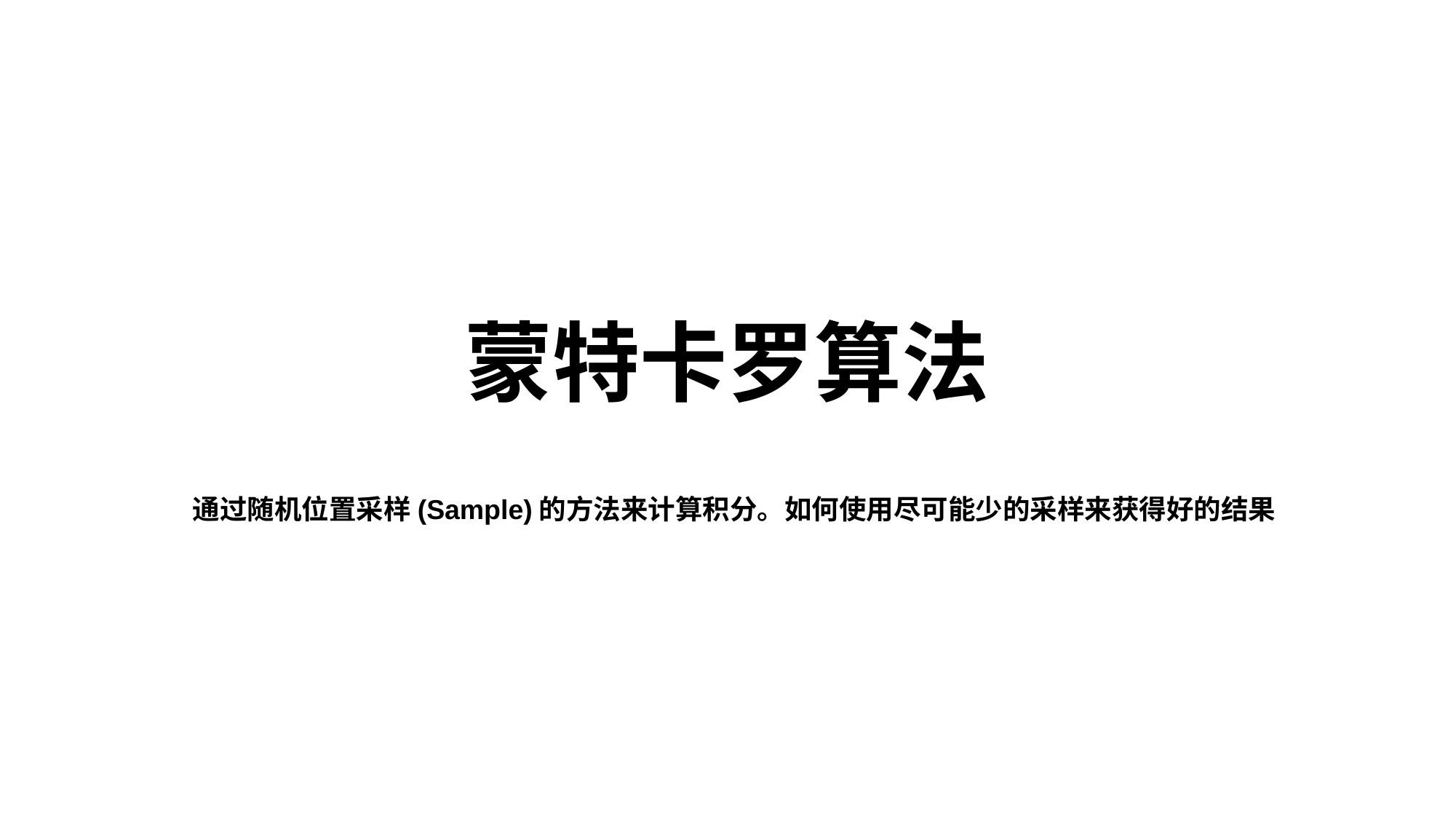

# 蒙特卡罗算法
通过随机位置采样(Sample)的方法来计算积分。如何使用尽可能少的采样来获得好的结果